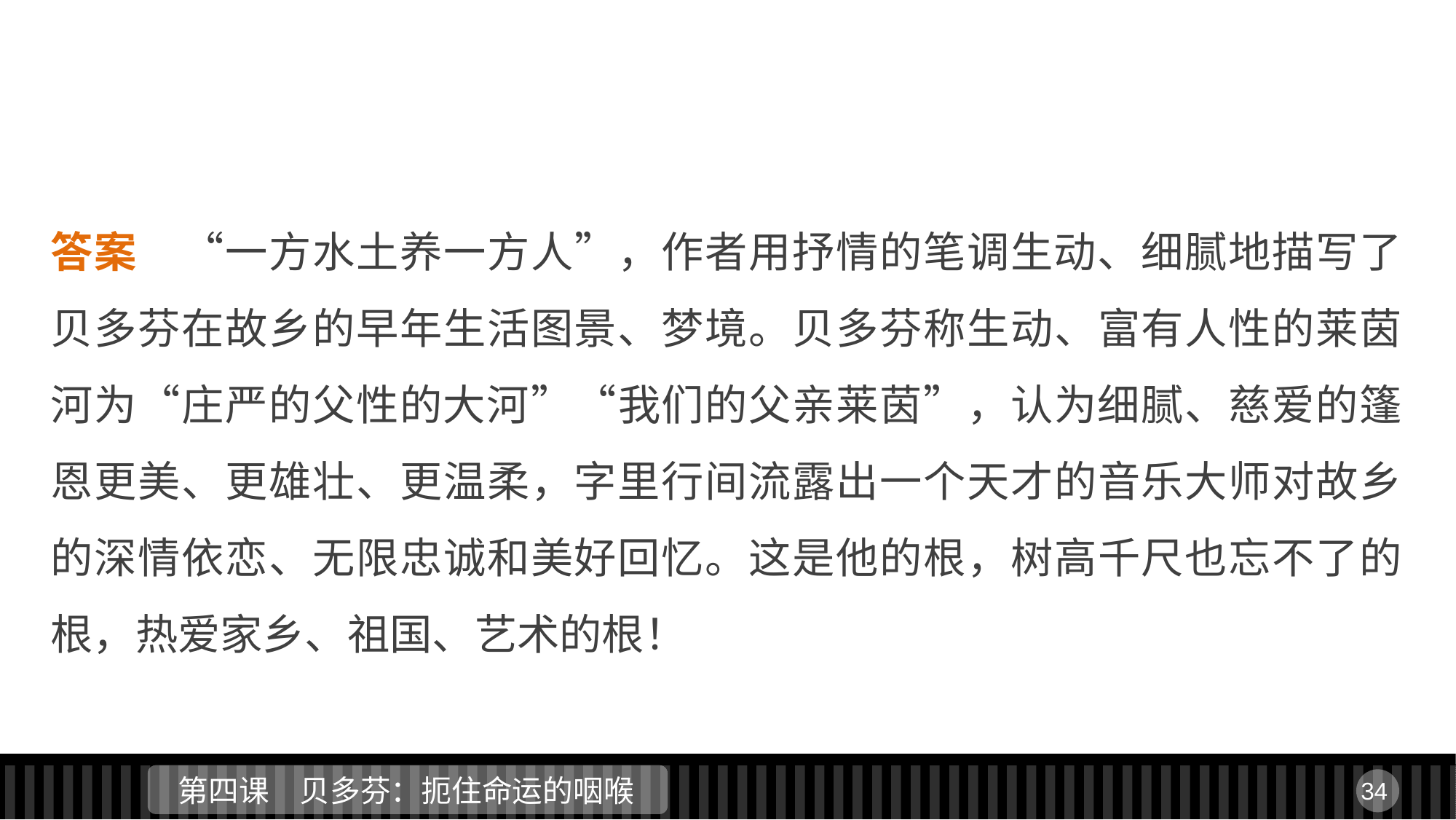

答案　“一方水土养一方人”，作者用抒情的笔调生动、细腻地描写了贝多芬在故乡的早年生活图景、梦境。贝多芬称生动、富有人性的莱茵河为“庄严的父性的大河”“我们的父亲莱茵”，认为细腻、慈爱的篷恩更美、更雄壮、更温柔，字里行间流露出一个天才的音乐大师对故乡的深情依恋、无限忠诚和美好回忆。这是他的根，树高千尺也忘不了的根，热爱家乡、祖国、艺术的根！